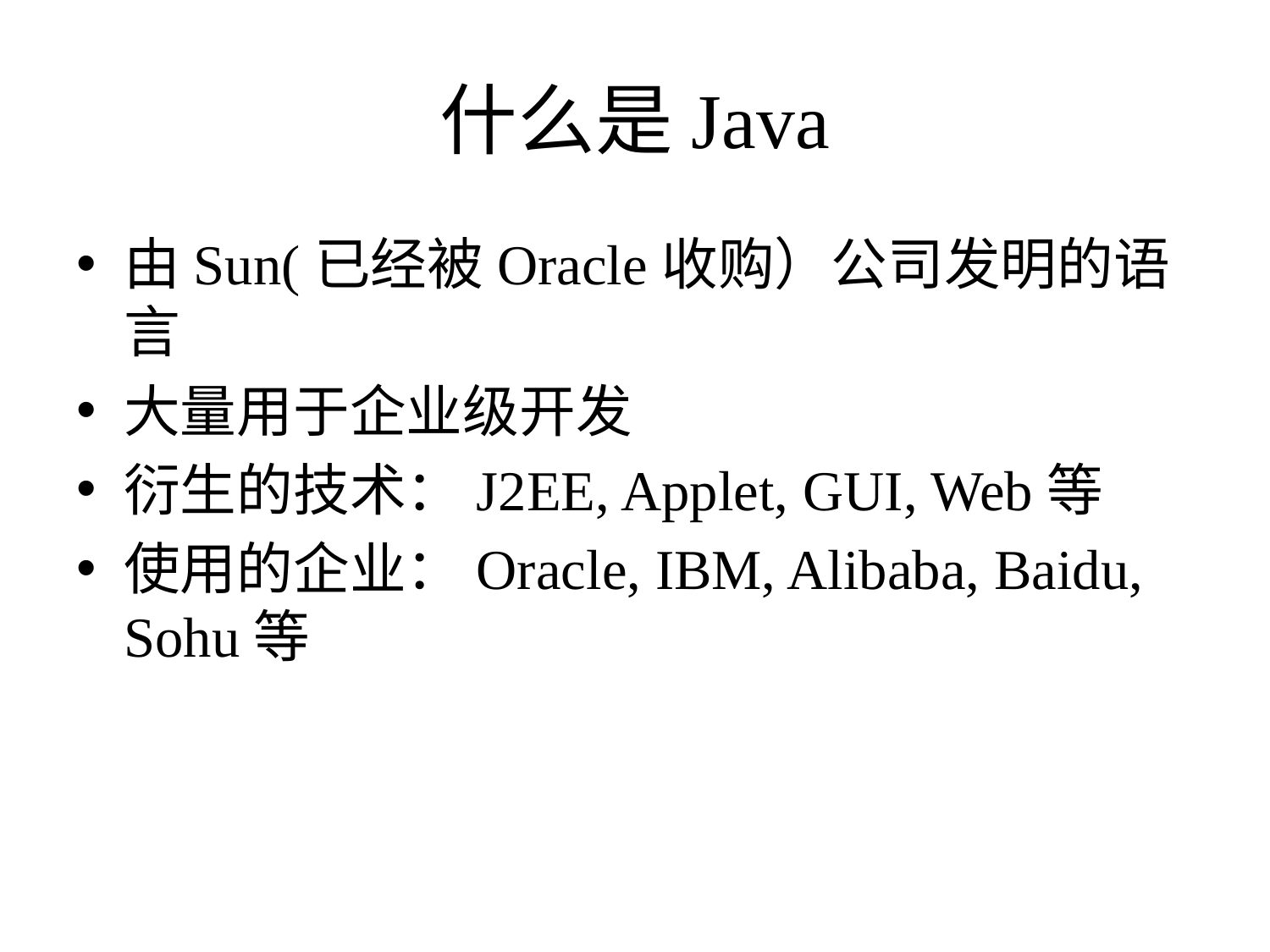

# 什么是Java
由Sun(已经被Oracle收购）公司发明的语言
大量用于企业级开发
衍生的技术：J2EE, Applet, GUI, Web等
使用的企业：Oracle, IBM, Alibaba, Baidu, Sohu等